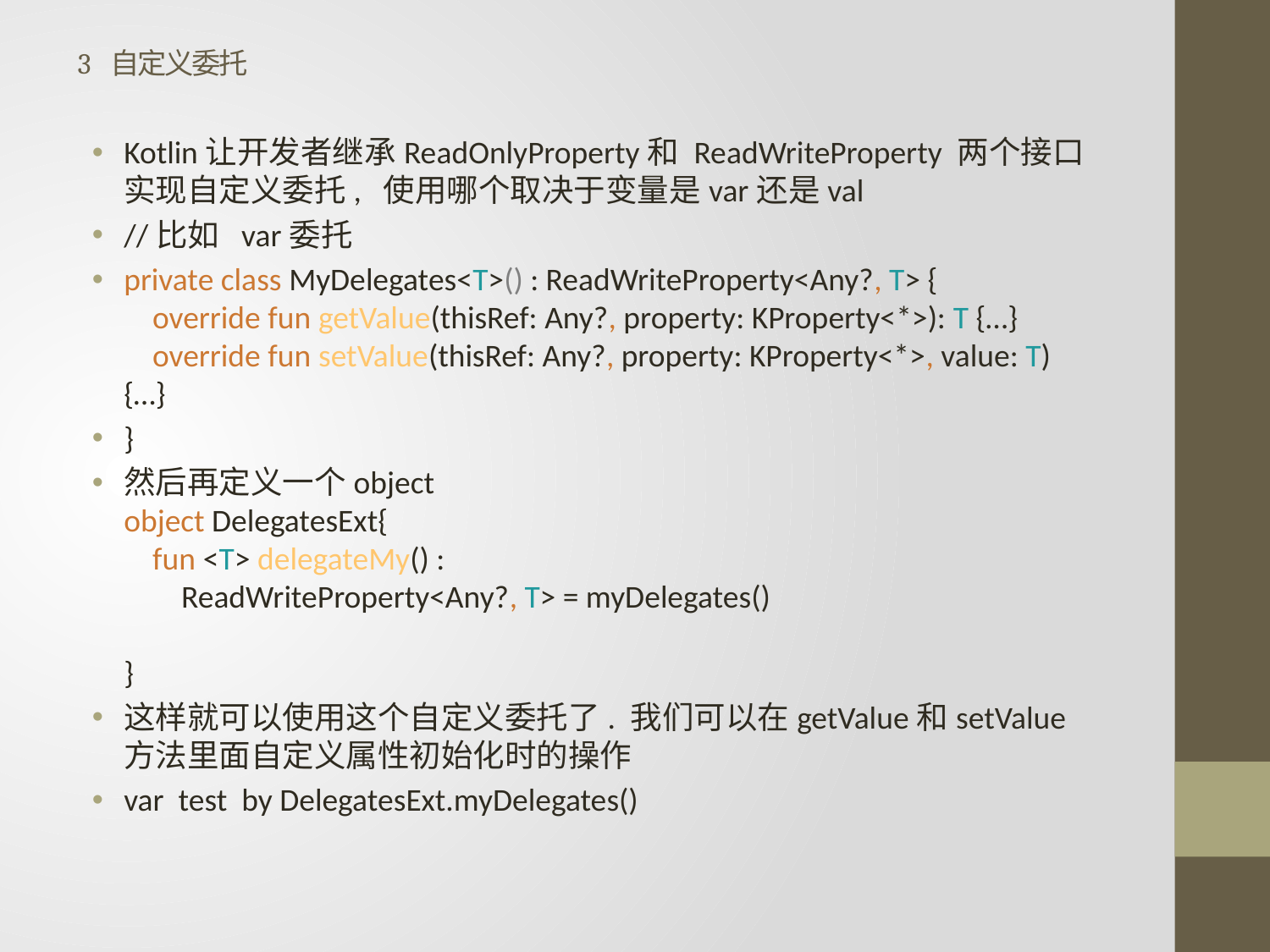

# 3   自定义委托
Kotlin让开发者继承ReadOnlyProperty和 ReadWriteProperty 两个接口实现自定义委托,  使用哪个取决于变量是var还是val
//比如  var委托
private class MyDelegates<T>() : ReadWriteProperty<Any?, T> {
    override fun getValue(thisRef: Any?, property: KProperty<*>): T {…}
    override fun setValue(thisRef: Any?, property: KProperty<*>, value: T) {…}
}
然后再定义一个object
object DelegatesExt{
    fun <T> delegateMy() :
        ReadWriteProperty<Any?, T> = myDelegates()
}
这样就可以使用这个自定义委托了. 我们可以在getValue和setValue方法里面自定义属性初始化时的操作
var  test  by DelegatesExt.myDelegates()